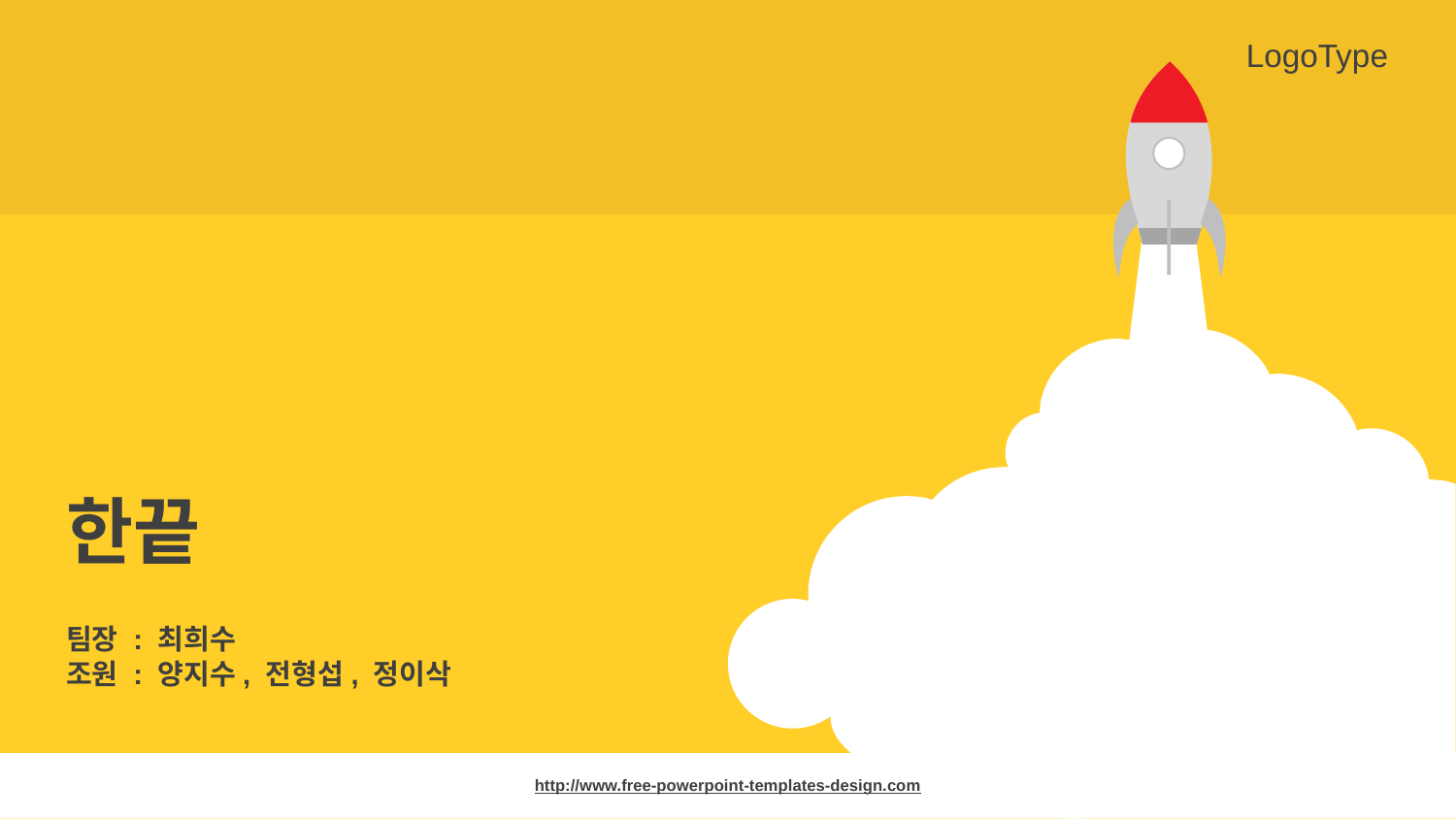

LogoType
한끝
팀장 : 최희수
조원 : 양지수, 전형섭, 정이삭
http://www.free-powerpoint-templates-design.com